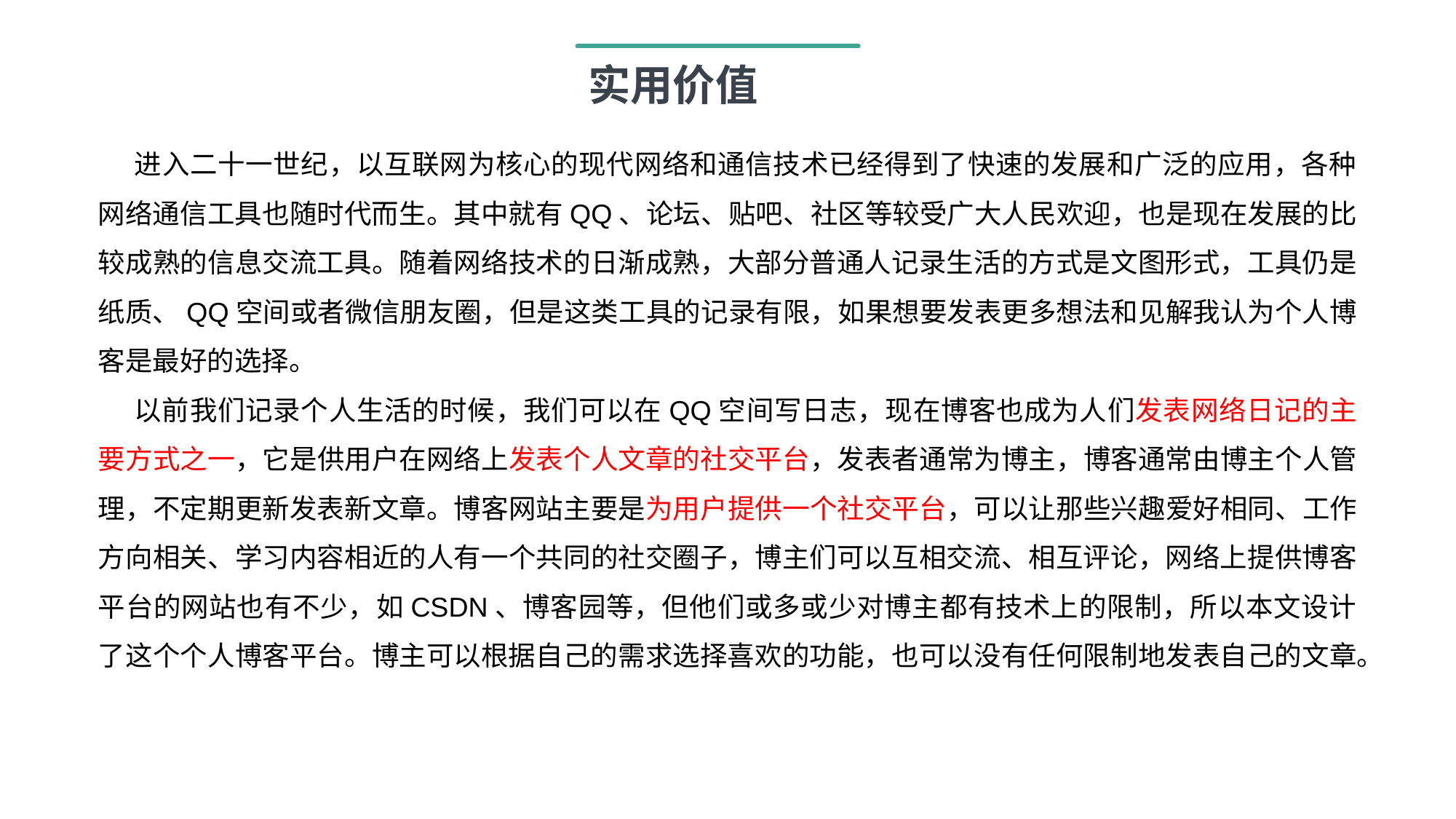

实用价值
进入二十一世纪，以互联网为核心的现代网络和通信技术已经得到了快速的发展和广泛的应用，各种网络通信工具也随时代而生。其中就有QQ、论坛、贴吧、社区等较受广大人民欢迎，也是现在发展的比较成熟的信息交流工具。随着网络技术的日渐成熟，大部分普通人记录生活的方式是文图形式，工具仍是纸质、QQ空间或者微信朋友圈，但是这类工具的记录有限，如果想要发表更多想法和见解我认为个人博客是最好的选择。
以前我们记录个人生活的时候，我们可以在QQ空间写日志，现在博客也成为人们发表网络日记的主要方式之一，它是供用户在网络上发表个人文章的社交平台，发表者通常为博主，博客通常由博主个人管理，不定期更新发表新文章。博客网站主要是为用户提供一个社交平台，可以让那些兴趣爱好相同、工作方向相关、学习内容相近的人有一个共同的社交圈子，博主们可以互相交流、相互评论，网络上提供博客平台的网站也有不少，如CSDN、博客园等，但他们或多或少对博主都有技术上的限制，所以本文设计了这个个人博客平台。博主可以根据自己的需求选择喜欢的功能，也可以没有任何限制地发表自己的文章。